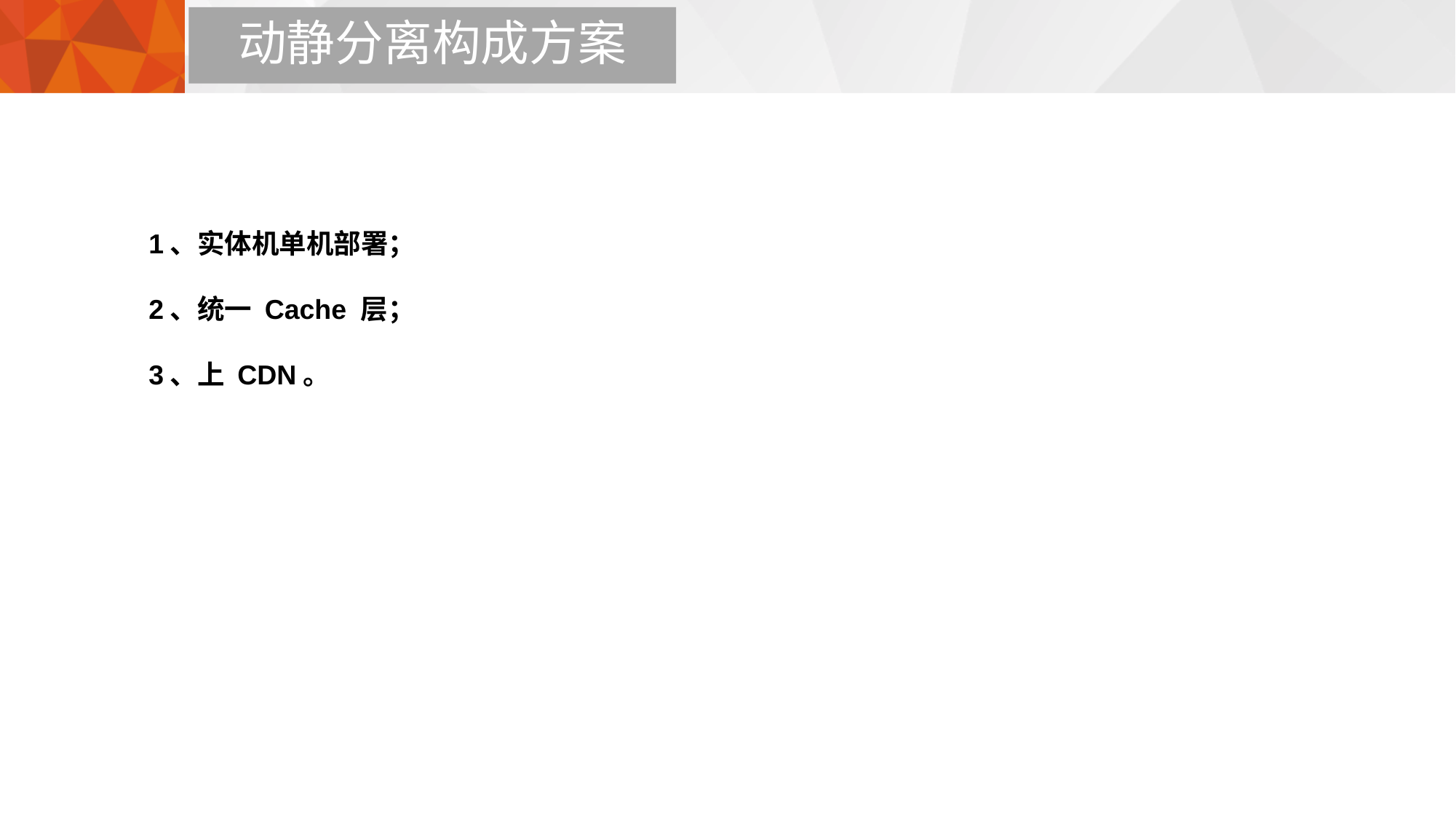

动静分离构成方案

1、实体机单机部署；

2、统一 Cache 层；

3、上 CDN。